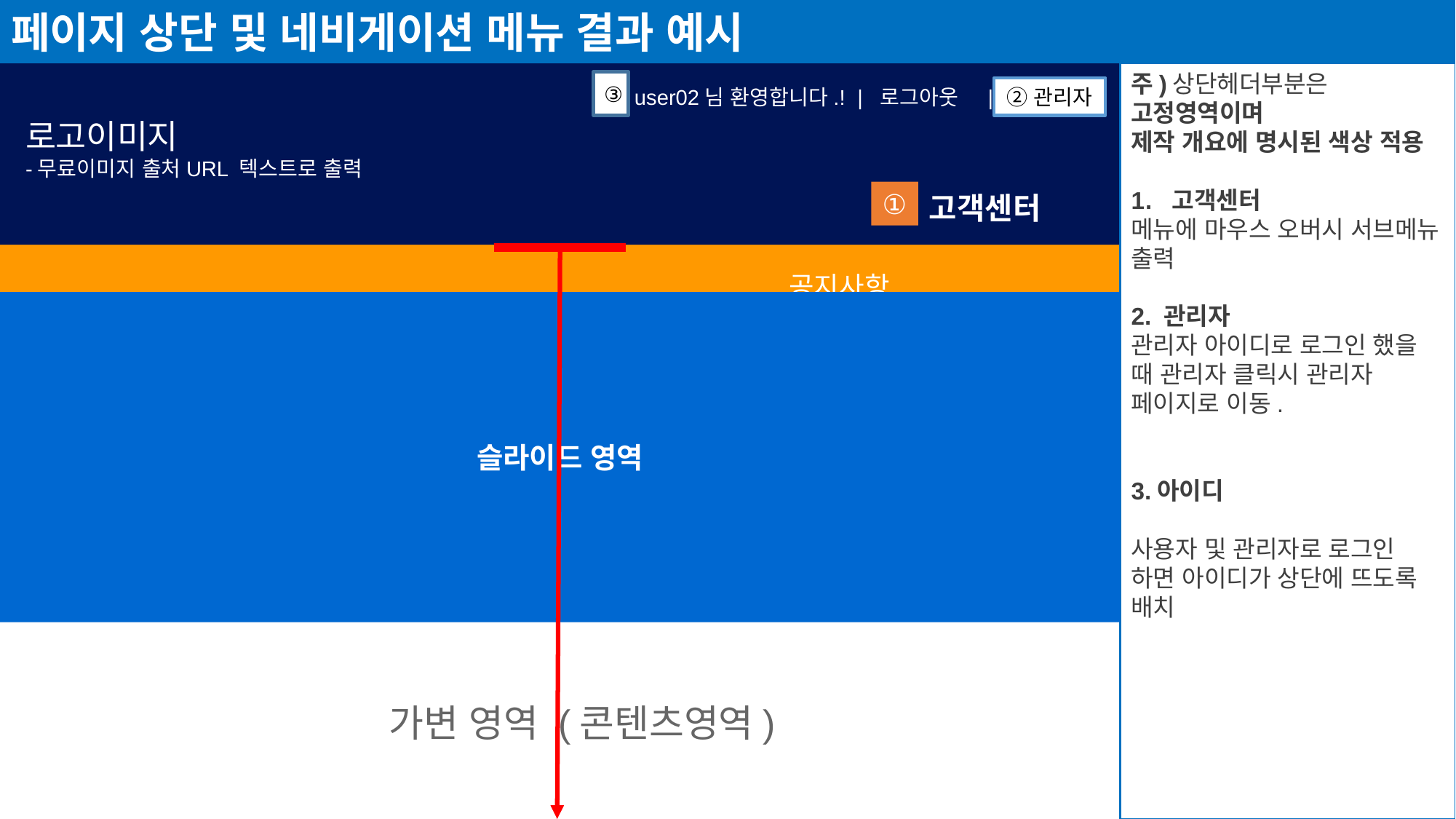

페이지 상단 및 네비게이션 메뉴 결과 예시

주)상단헤더부분은 고정영역이며
제작 개요에 명시된 색상 적용

고객센터
메뉴에 마우스 오버시 서브메뉴 출력

2. 관리자
관리자 아이디로 로그인 했을 때 관리자 클릭시 관리자 페이지로 이동.

3.아이디

사용자 및 관리자로 로그인 하면 아이디가 상단에 뜨도록 배치

③
②관리자
user02님 환영합니다.!  |  로그아웃    |
로고이미지
-무료이미지 출처URL 텍스트로 출력
①
고객센터

공지사항
슬라이드 영역
가변 영역 (콘텐츠영역)